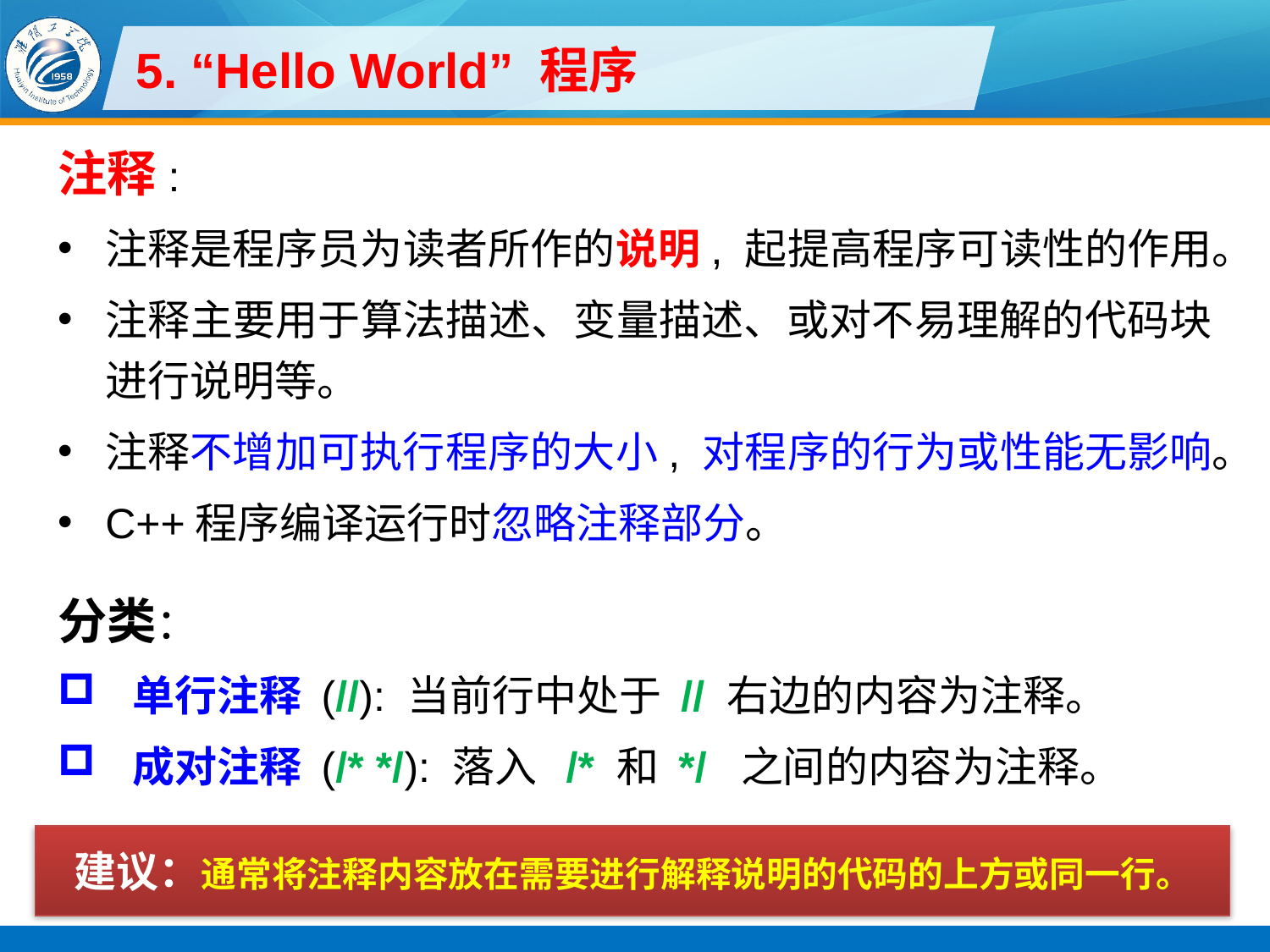

# 5. “Hello World” 程序
注释:
注释是程序员为读者所作的说明, 起提高程序可读性的作用。
注释主要用于算法描述、变量描述、或对不易理解的代码块进行说明等。
注释不增加可执行程序的大小, 对程序的行为或性能无影响。
C++程序编译运行时忽略注释部分。
分类：
单行注释 (//): 当前行中处于 // 右边的内容为注释。
成对注释 (/* */): 落入  /* 和 */  之间的内容为注释。
建议：通常将注释内容放在需要进行解释说明的代码的上方或同一行。